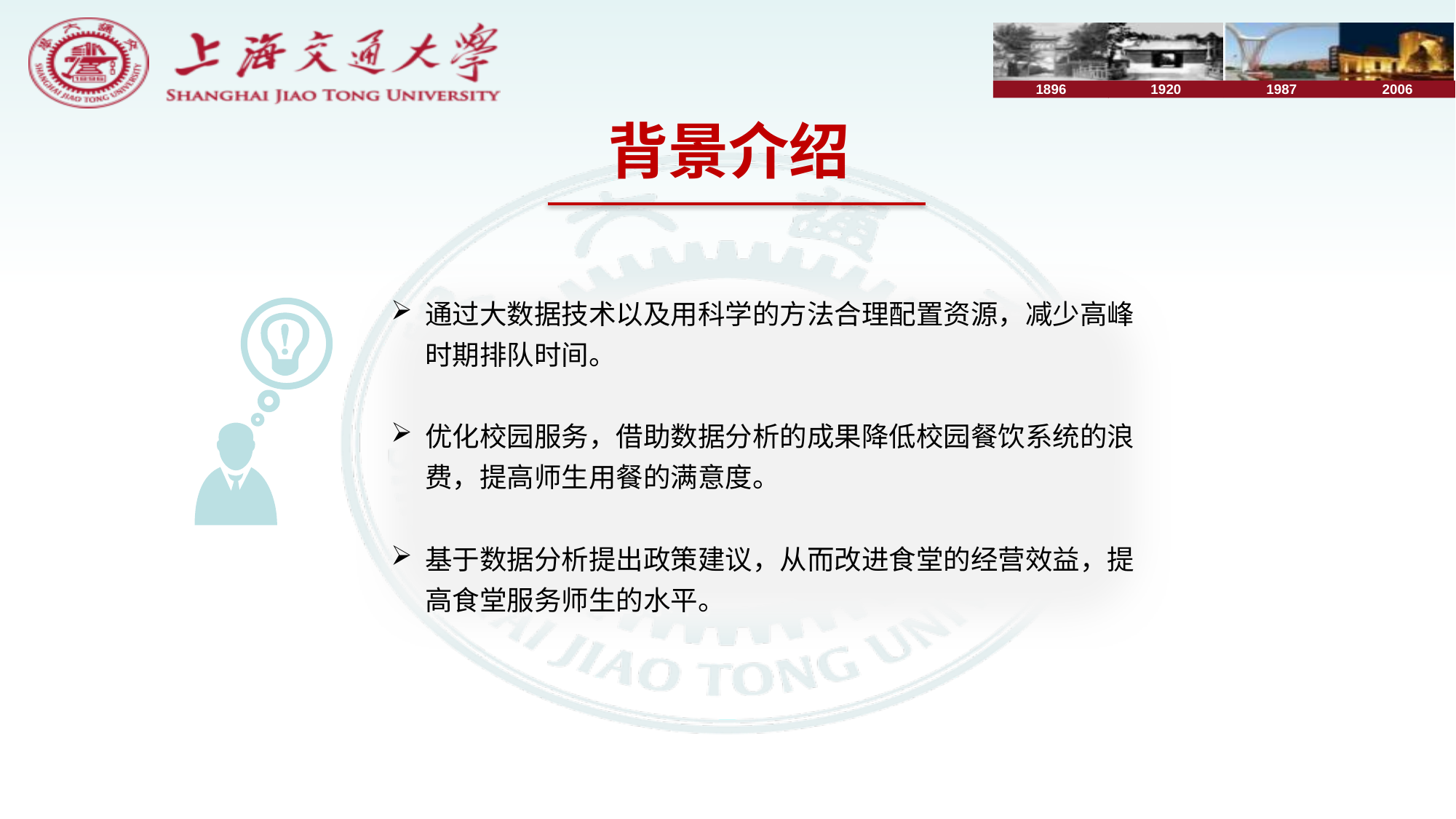

背景介绍
通过大数据技术以及用科学的方法合理配置资源，减少高峰时期排队时间。

优化校园服务，借助数据分析的成果降低校园餐饮系统的浪费，提高师生用餐的满意度。

基于数据分析提出政策建议，从而改进食堂的经营效益，提高食堂服务师生的水平。